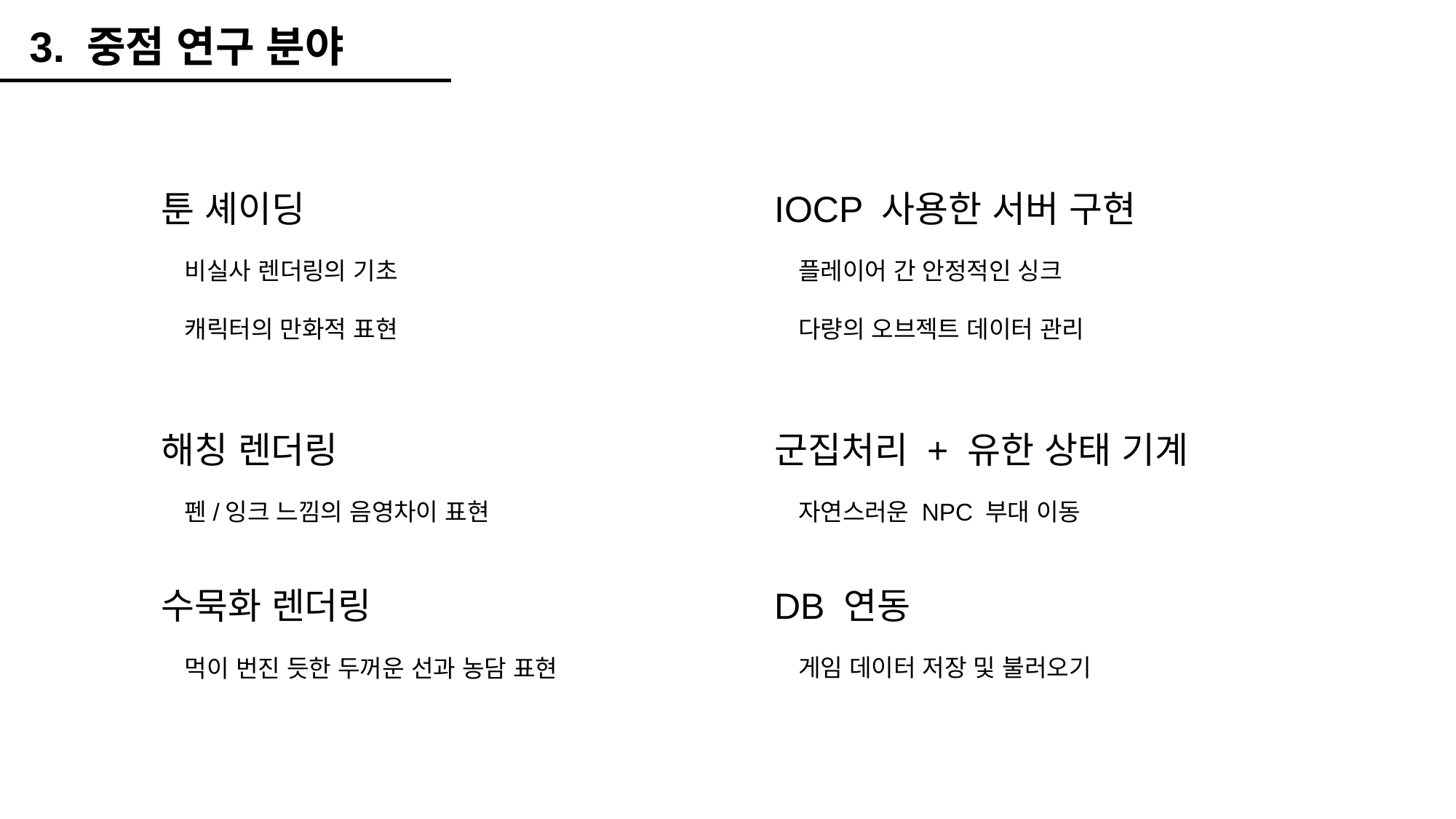

3. 중점 연구 분야
툰 셰이딩
IOCP 사용한 서버 구현
플레이어 간 안정적인 싱크

다량의 오브젝트 데이터 관리
비실사 렌더링의 기초

캐릭터의 만화적 표현
군집처리 + 유한 상태 기계
자연스러운 NPC 부대 이동
해칭 렌더링
펜/잉크 느낌의 음영차이 표현
DB 연동
게임 데이터 저장 및 불러오기
수묵화 렌더링
먹이 번진 듯한 두꺼운 선과 농담 표현